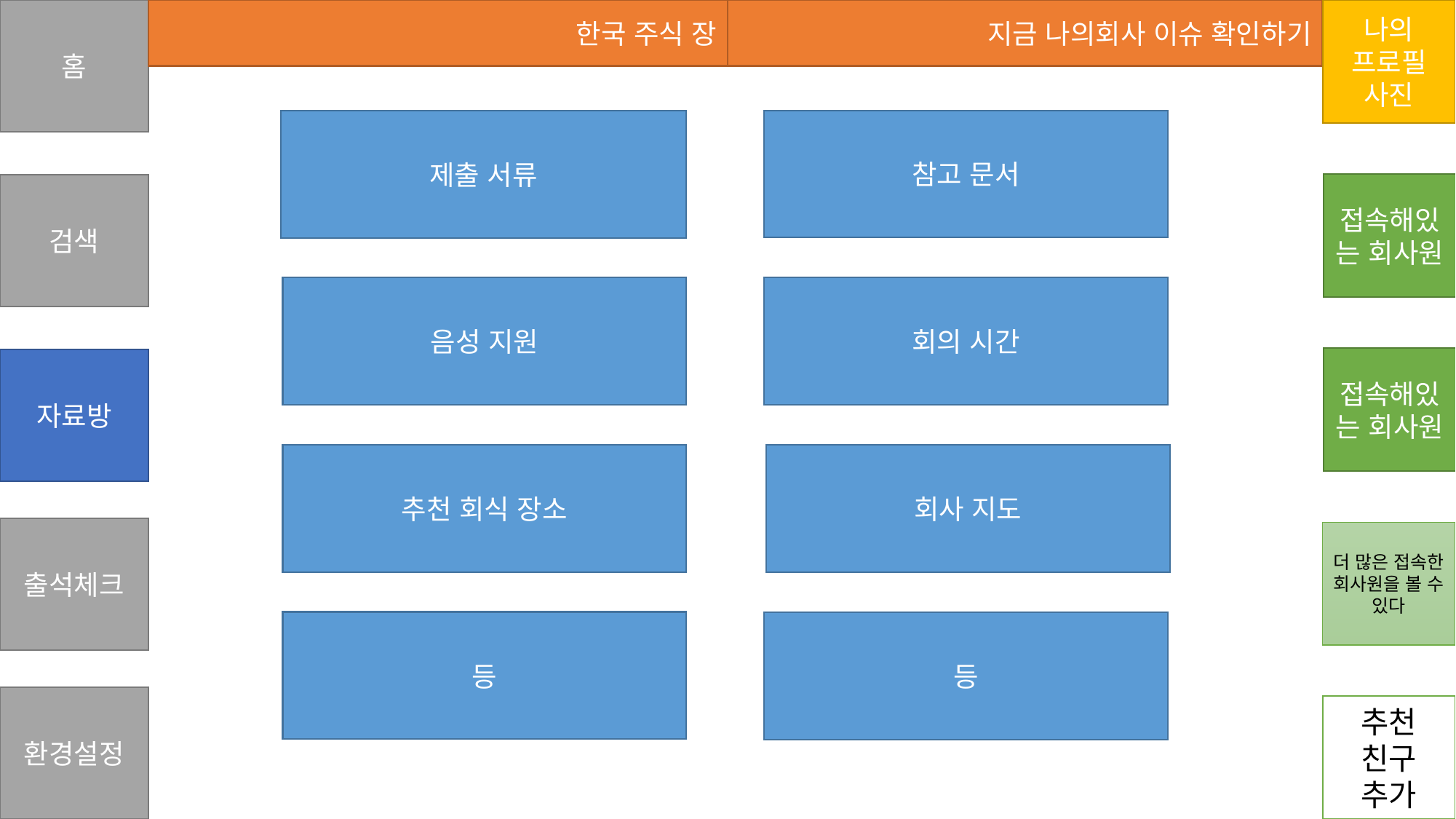

홈
한국 주식 장
지금 나의회사 이슈 확인하기
나의 프로필 사진
참고 문서
제출 서류
접속해있는 회사원
검색
음성 지원
회의 시간
접속해있는 회사원
자료방
추천 회식 장소
회사 지도
출석체크
더 많은 접속한 회사원을 볼 수 있다
등
등
환경설정
추천 친구 추가